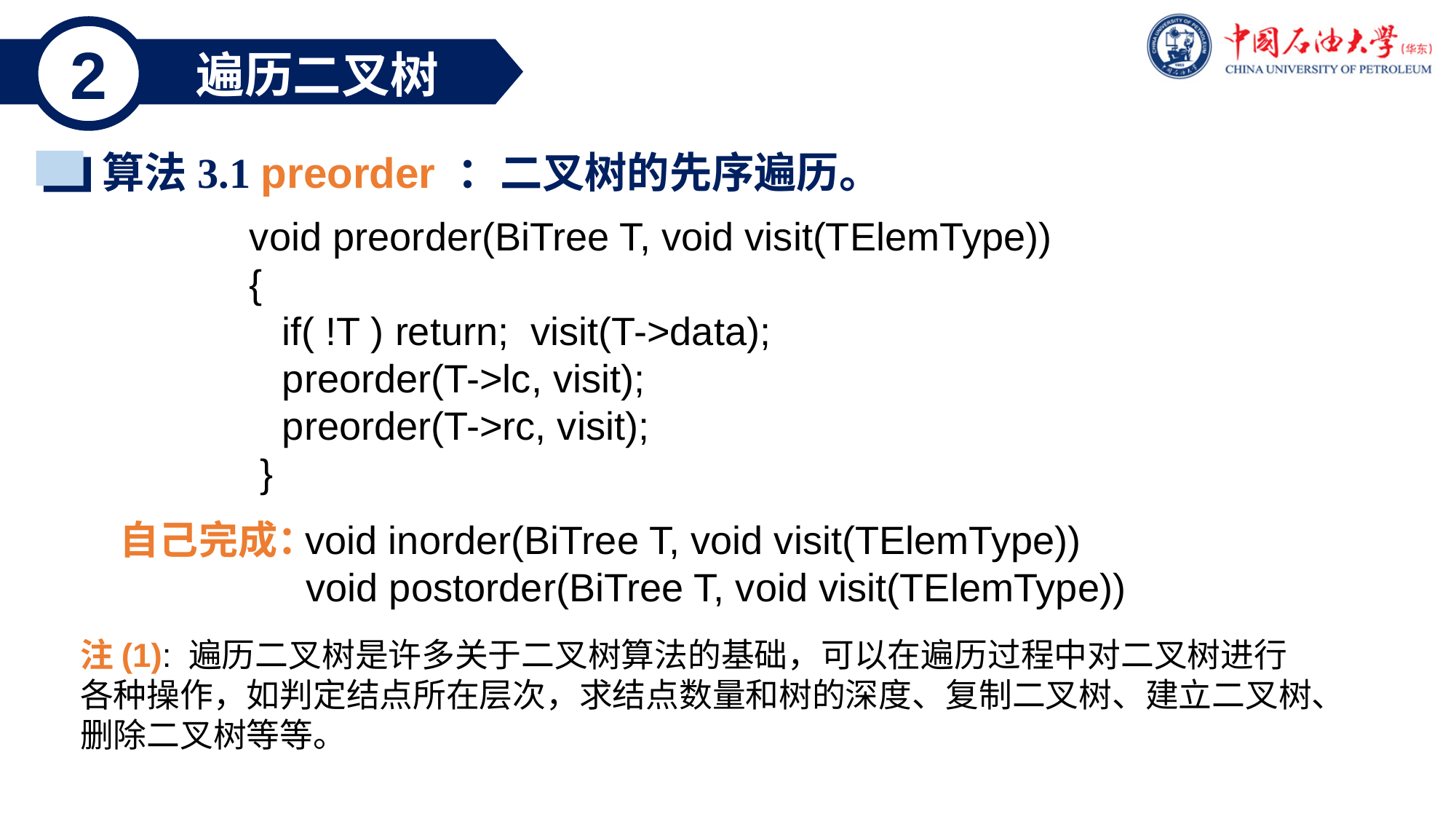

2
遍历二叉树
算法3.1 preorder ：二叉树的先序遍历。

void preorder(BiTree T, void visit(TElemType))
{
   if( !T ) return;  visit(T->data);
   preorder(T->lc, visit);
   preorder(T->rc, visit);
 }
自己完成：
 void inorder(BiTree T, void visit(TElemType))
 void postorder(BiTree T, void visit(TElemType))
注(1): 遍历二叉树是许多关于二叉树算法的基础，可以在遍历过程中对二叉树进行各种操作，如判定结点所在层次，求结点数量和树的深度、复制二叉树、建立二叉树、删除二叉树等等。